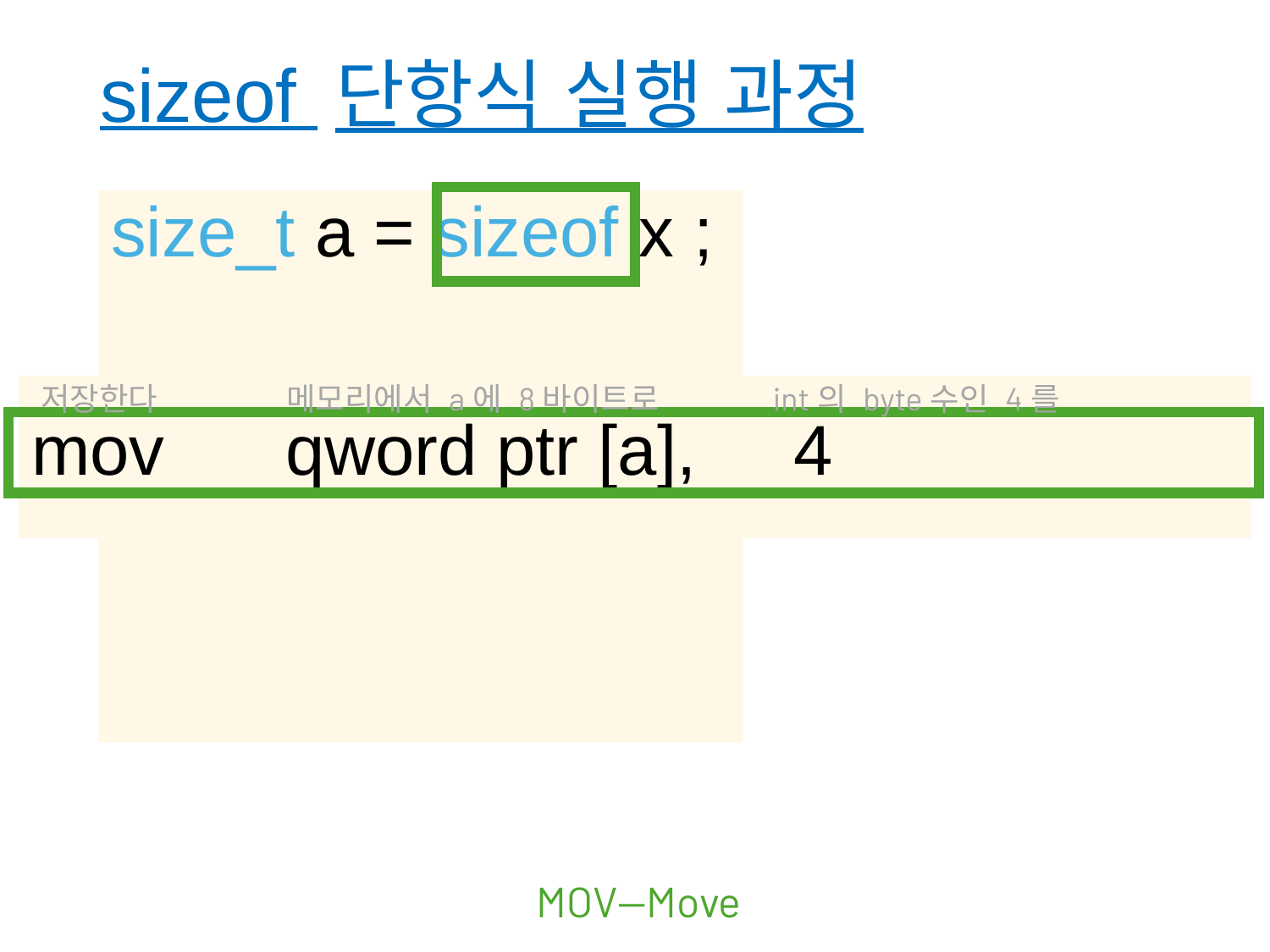

# sizeof 단항식 실행 과정

size_t a = sizeof x ;
저장한다
메모리에서 a에 8바이트로
int의 byte수인 4를
mov	qword ptr [a],	4

MOV—Move